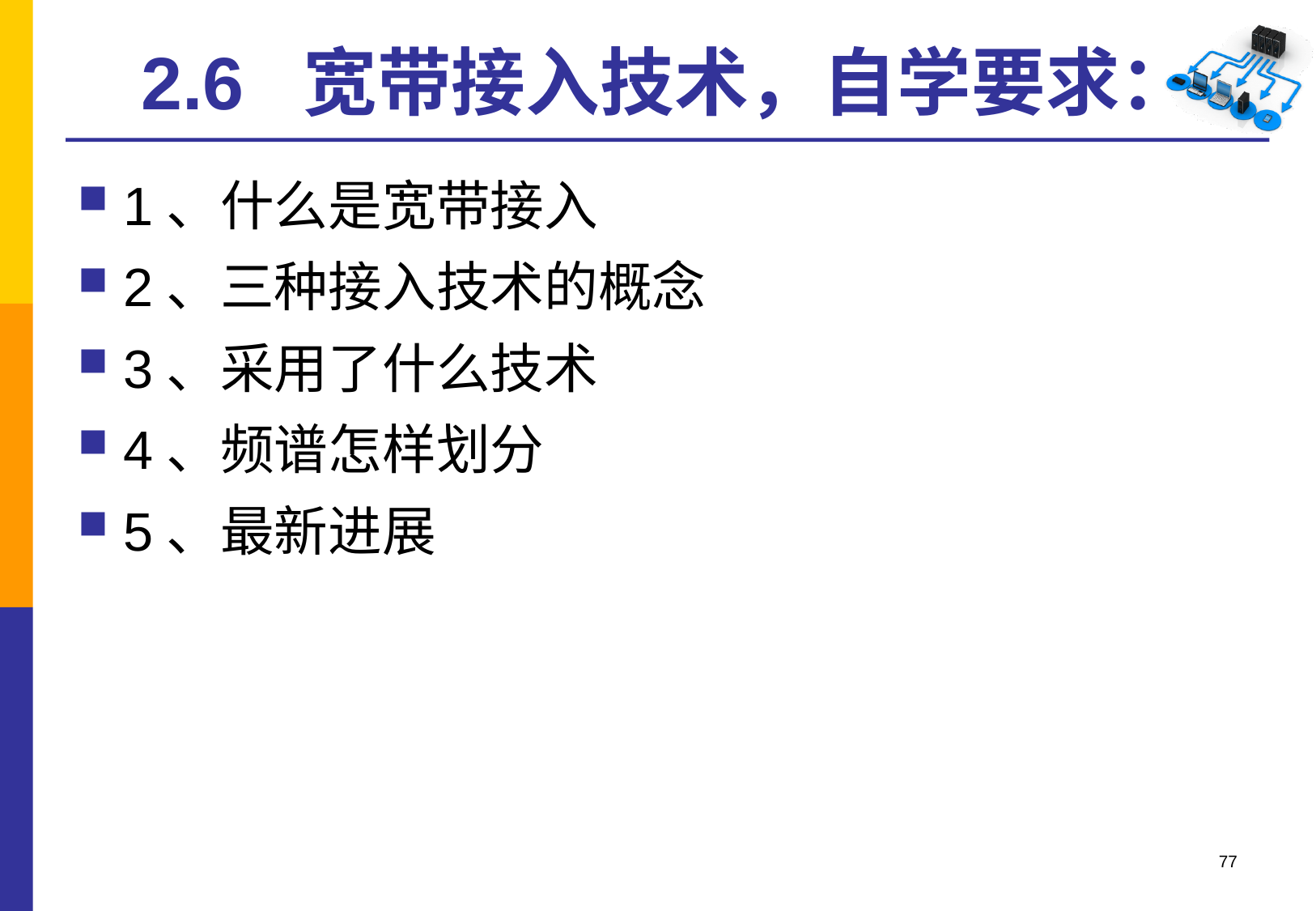

# 2.6  宽带接入技术，自学要求：
1、什么是宽带接入
2、三种接入技术的概念
3、采用了什么技术
4、频谱怎样划分
5、最新进展
77